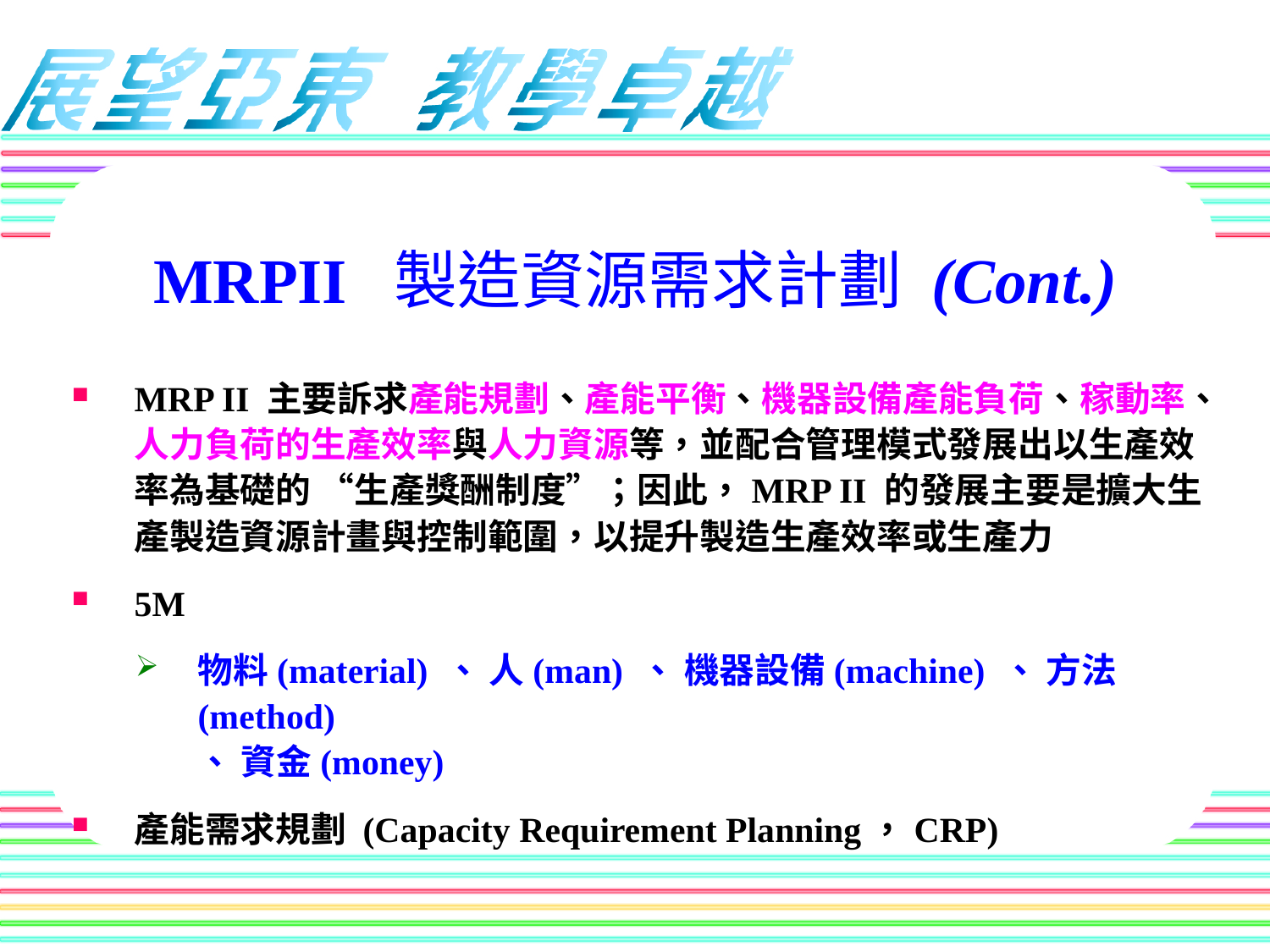

# MRPII  製造資源需求計劃 (Cont.)
MRP II 主要訴求產能規劃、產能平衡、機器設備產能負荷、稼動率、人力負荷的生產效率與人力資源等，並配合管理模式發展出以生產效率為基礎的 “生產獎酬制度”；因此，MRP II 的發展主要是擴大生產製造資源計畫與控制範圍，以提升製造生產效率或生產力
5M
物料(material) 、 人(man) 、 機器設備(machine) 、 方法(method)
、 資金(money)
產能需求規劃 (Capacity Requirement Planning，CRP)